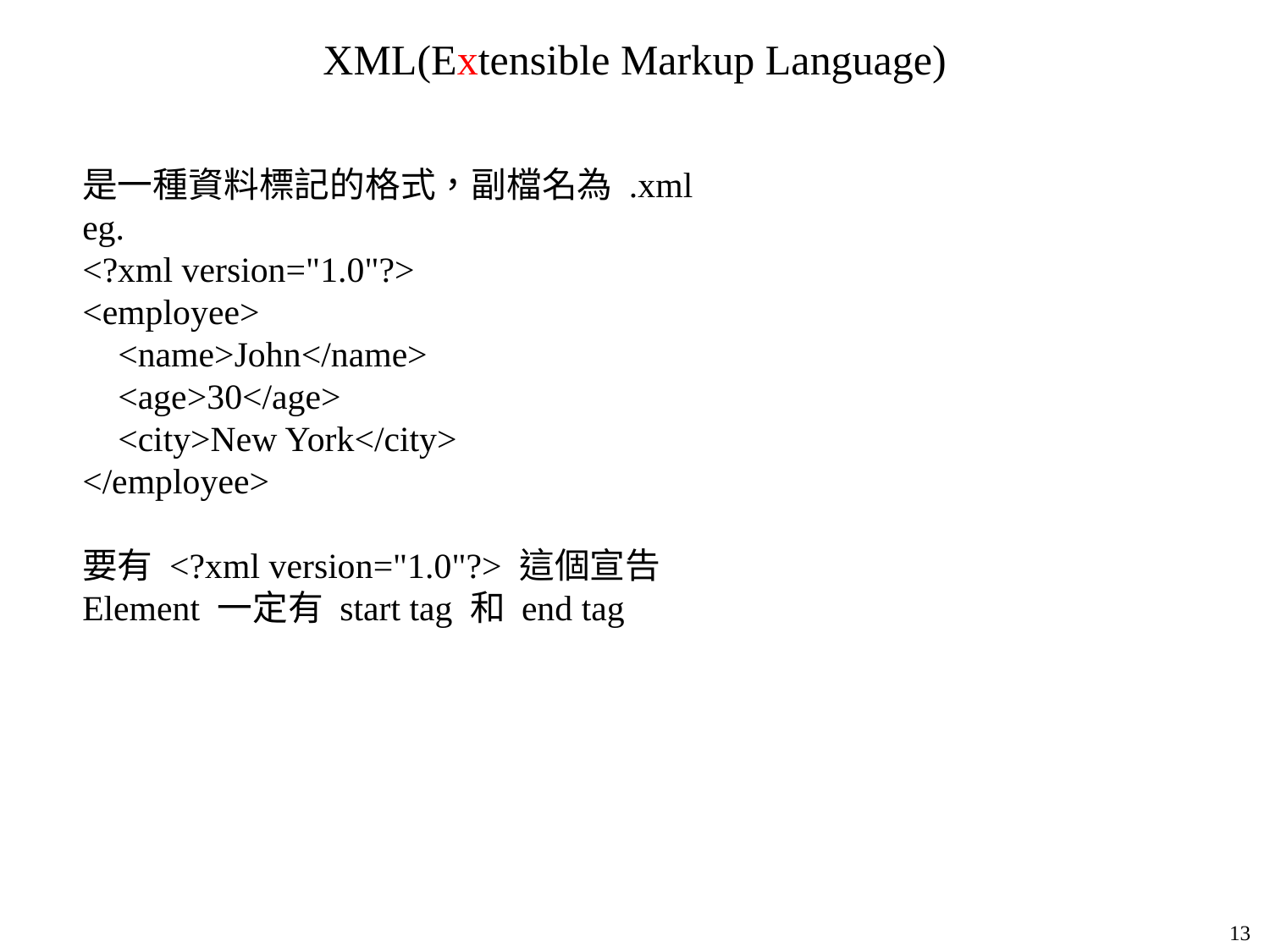

XML(Extensible Markup Language)
是一種資料標記的格式，副檔名為 .xml
eg.
<?xml version="1.0"?>
<employee>
    <name>John</name>
    <age>30</age>
    <city>New York</city>
</employee>

要有 <?xml version="1.0"?> 這個宣告
Element 一定有 start tag 和 end tag

13